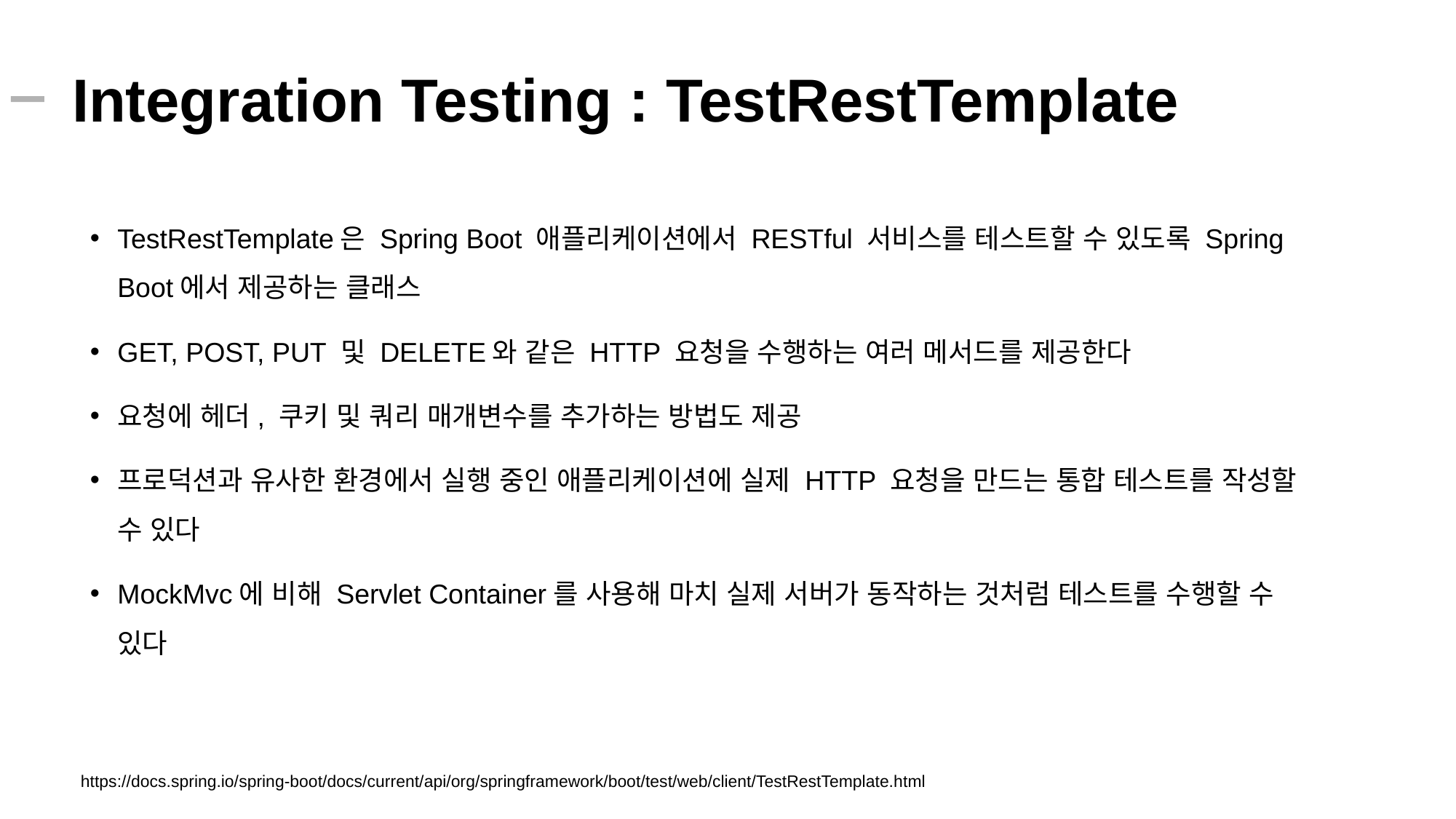

# Integration Testing : TestRestTemplate

TestRestTemplate은 Spring Boot 애플리케이션에서 RESTful 서비스를 테스트할 수 있도록 Spring Boot에서 제공하는 클래스
GET, POST, PUT 및 DELETE와 같은 HTTP 요청을 수행하는 여러 메서드를 제공한다
요청에 헤더, 쿠키 및 쿼리 매개변수를 추가하는 방법도 제공
프로덕션과 유사한 환경에서 실행 중인 애플리케이션에 실제 HTTP 요청을 만드는 통합 테스트를 작성할 수 있다
MockMvc에 비해 Servlet Container를 사용해 마치 실제 서버가 동작하는 것처럼 테스트를 수행할 수 있다
https://docs.spring.io/spring-boot/docs/current/api/org/springframework/boot/test/web/client/TestRestTemplate.html